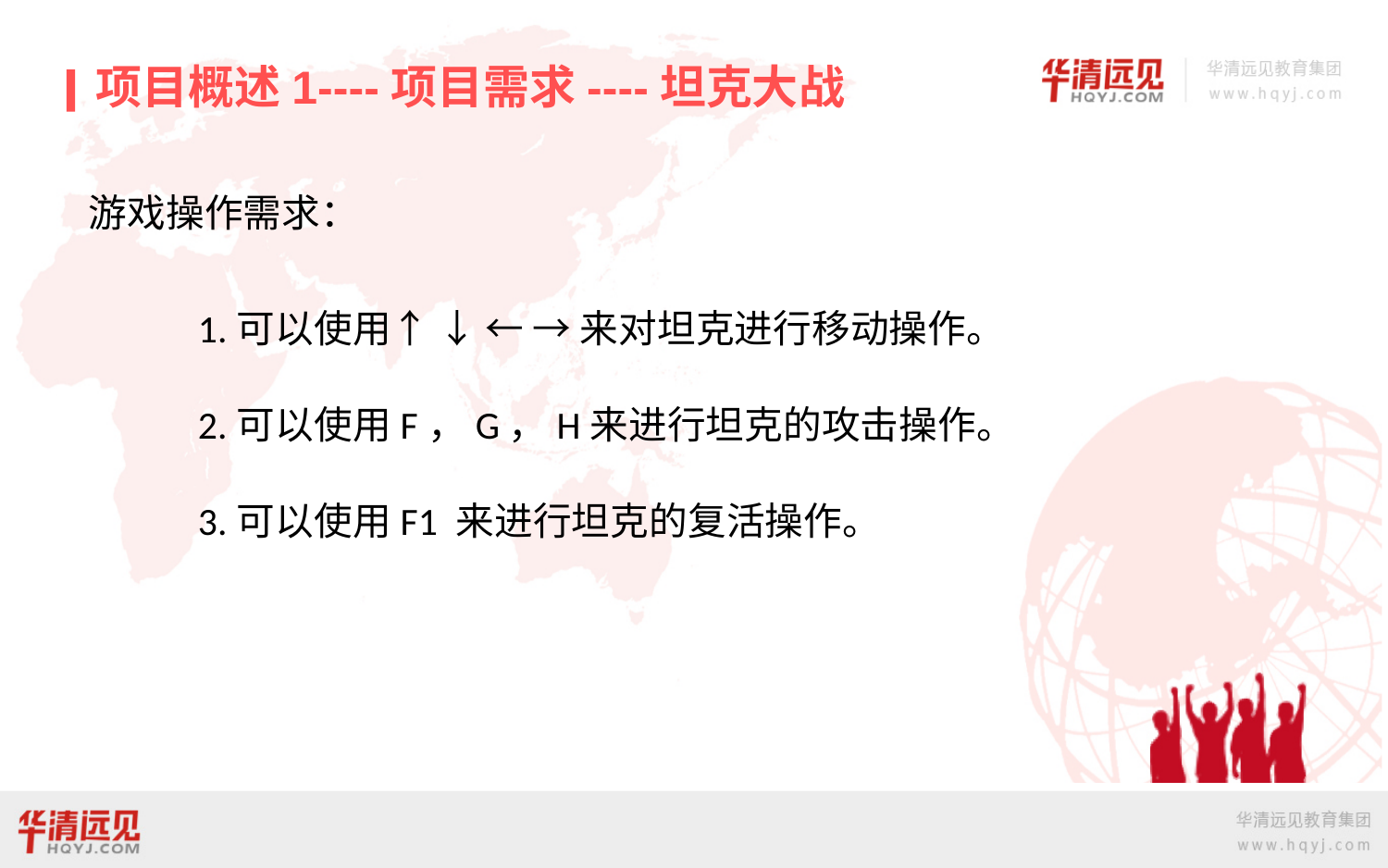

项目概述1----项目需求----坦克大战

游戏操作需求：
1.可以使用↑ ↓ ← → 来对坦克进行移动操作。

2.可以使用F，G，H来进行坦克的攻击操作。

3.可以使用F1 来进行坦克的复活操作。